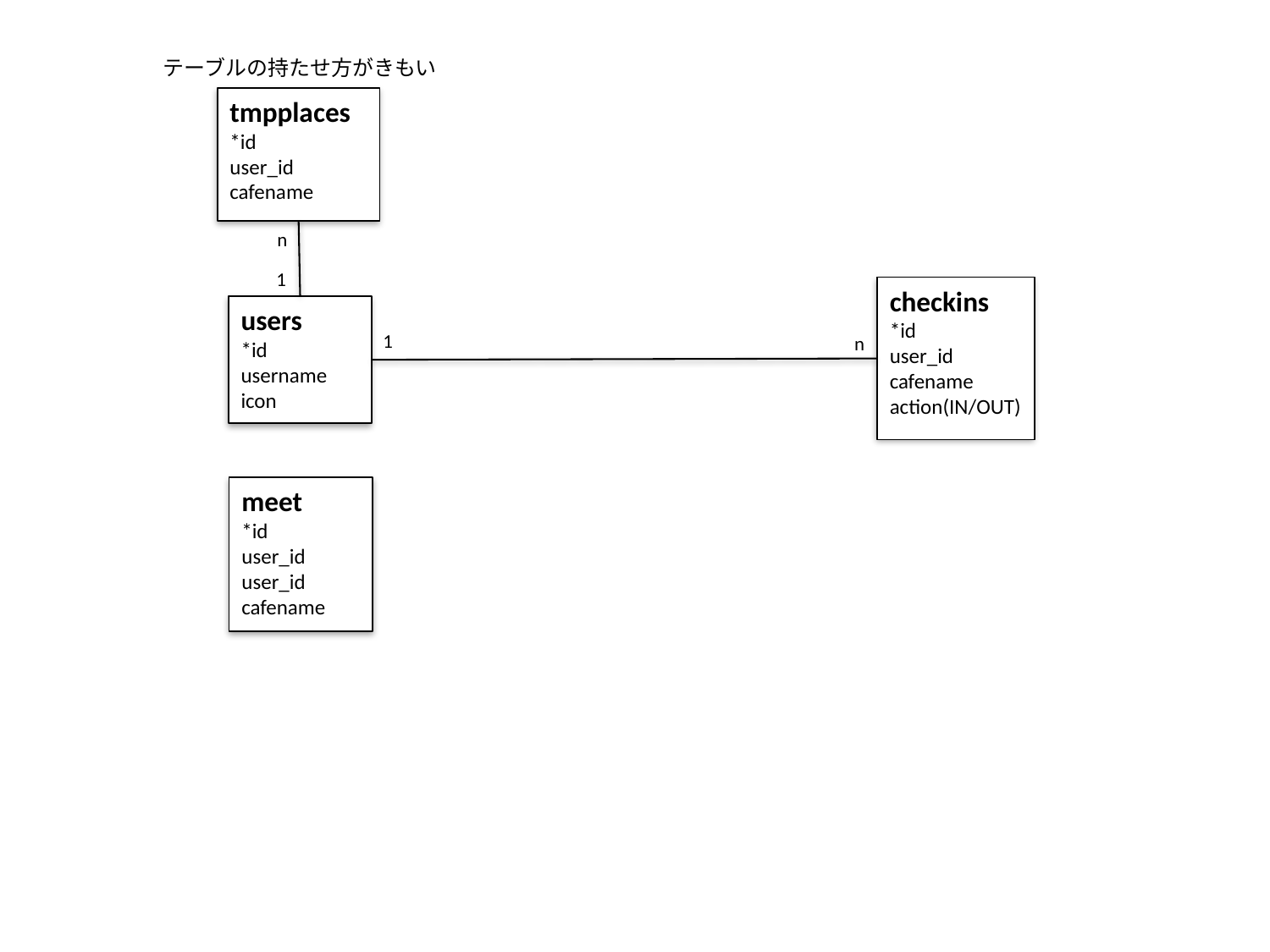

テーブルの持たせ方がきもい
tmpplaces
*id
user_id
cafename
n
1
checkins
*id
user_id
cafename
action(IN/OUT)
users
*id
username
icon
1
n
meet
*id
user_id
user_id
cafename